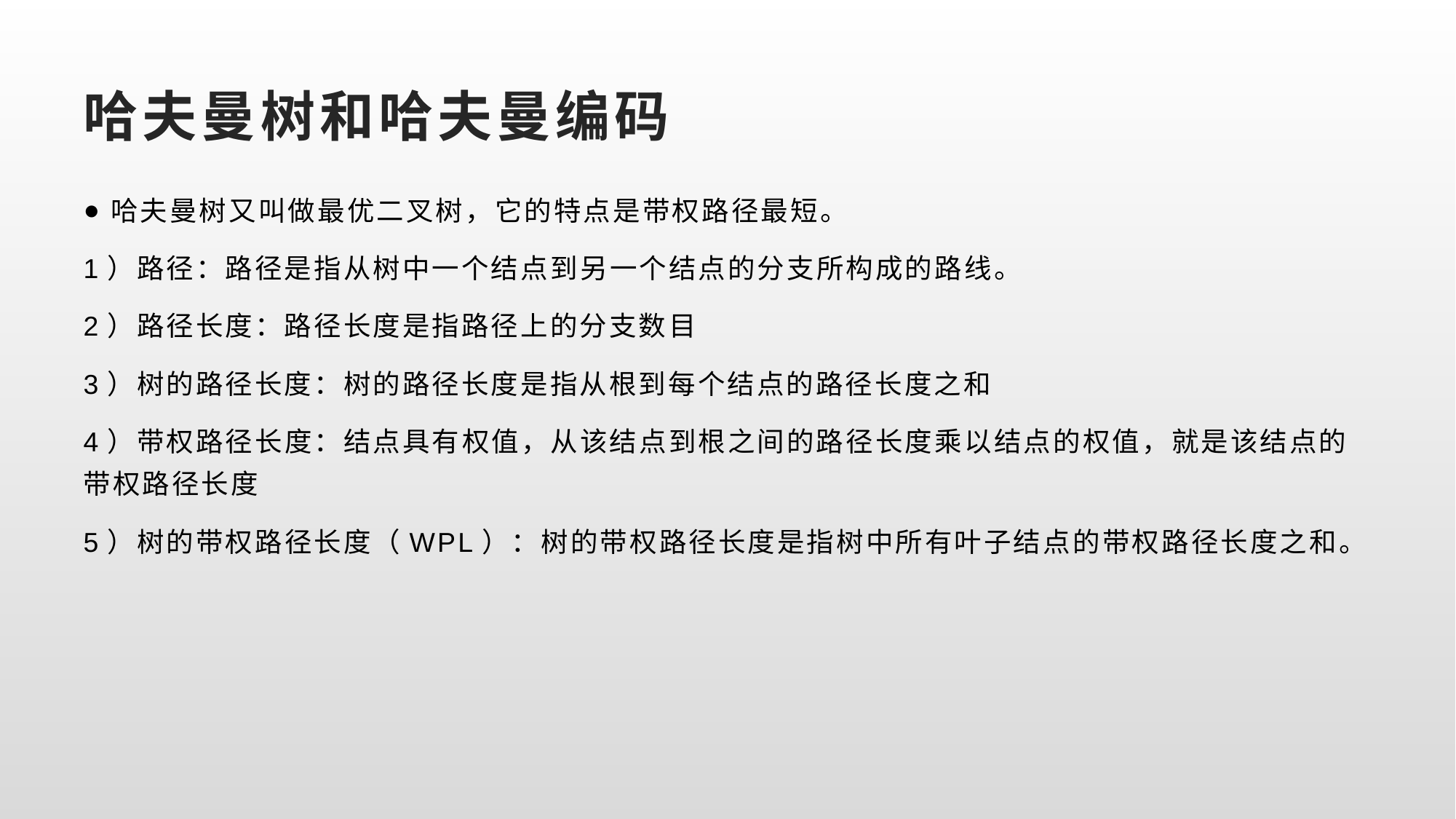

# 哈夫曼树和哈夫曼编码
哈夫曼树又叫做最优二叉树，它的特点是带权路径最短。
1）路径：路径是指从树中一个结点到另一个结点的分支所构成的路线。
2）路径长度：路径长度是指路径上的分支数目
3）树的路径长度：树的路径长度是指从根到每个结点的路径长度之和
4）带权路径长度：结点具有权值，从该结点到根之间的路径长度乘以结点的权值，就是该结点的带权路径长度
5）树的带权路径长度（WPL）：树的带权路径长度是指树中所有叶子结点的带权路径长度之和。